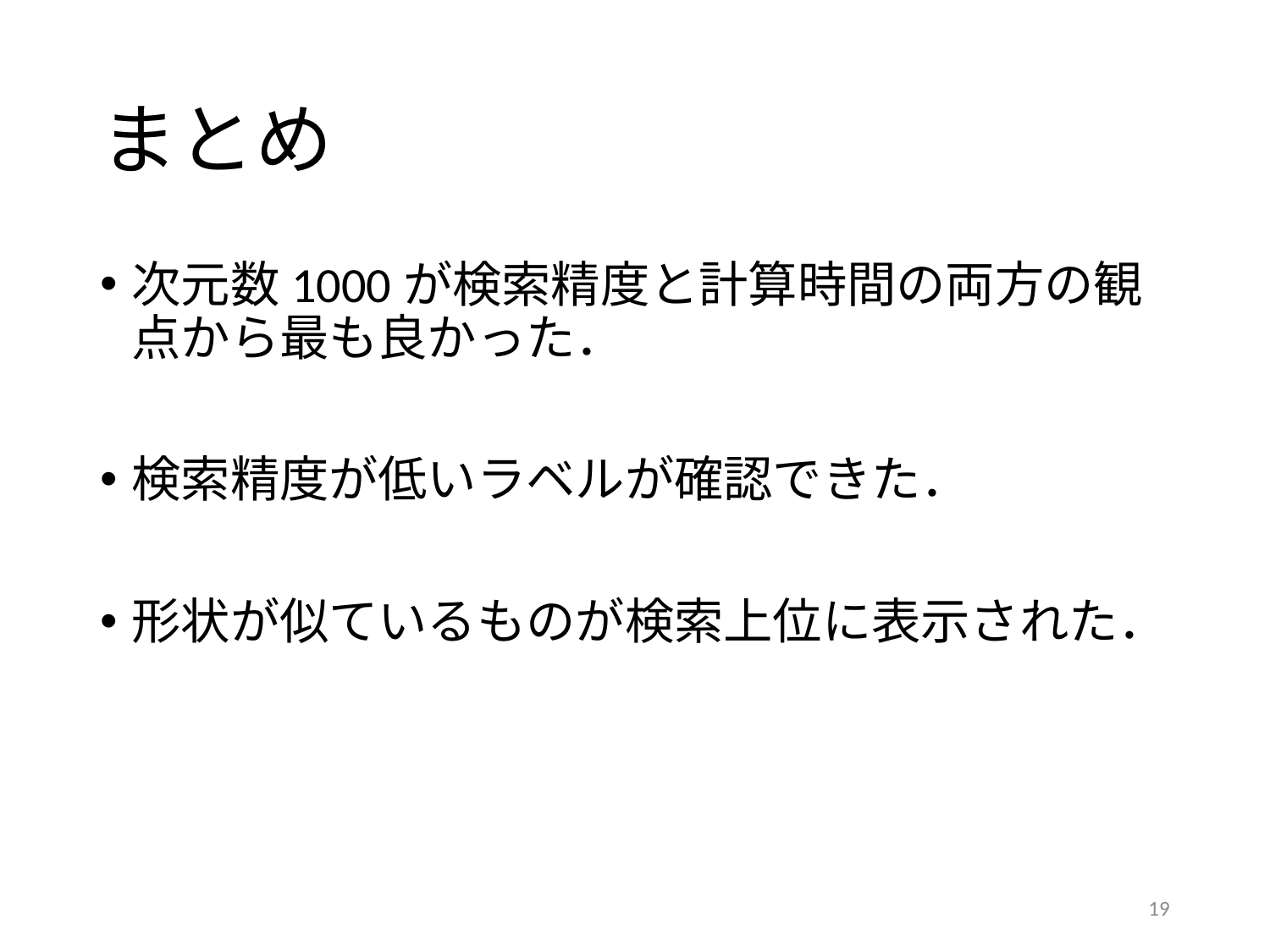

# まとめ
次元数1000が検索精度と計算時間の両方の観点から最も良かった．

検索精度が低いラベルが確認できた．

形状が似ているものが検索上位に表示された．

19